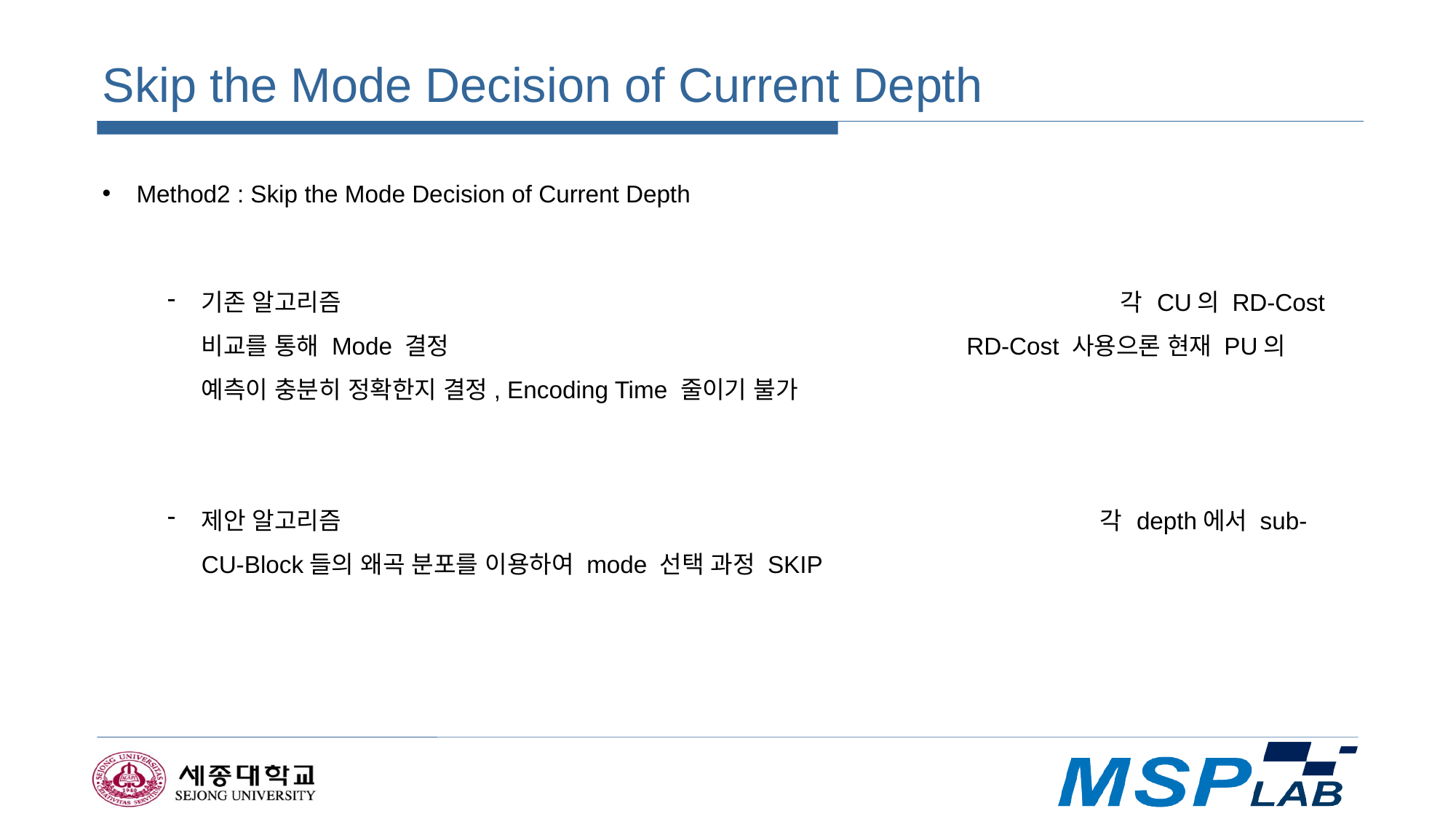

# Skip the Mode Decision of Current Depth
Method2 : Skip the Mode Decision of Current Depth

기존 알고리즘                                                                                                                    각 CU의 RD-Cost 비교를 통해 Mode 결정                                                                            RD-Cost 사용으론 현재 PU의 예측이 충분히 정확한지 결정, Encoding Time 줄이기 불가

제안 알고리즘                                                                                                                 각 depth에서 sub-CU-Block들의 왜곡 분포를 이용하여 mode 선택 과정 SKIP

5